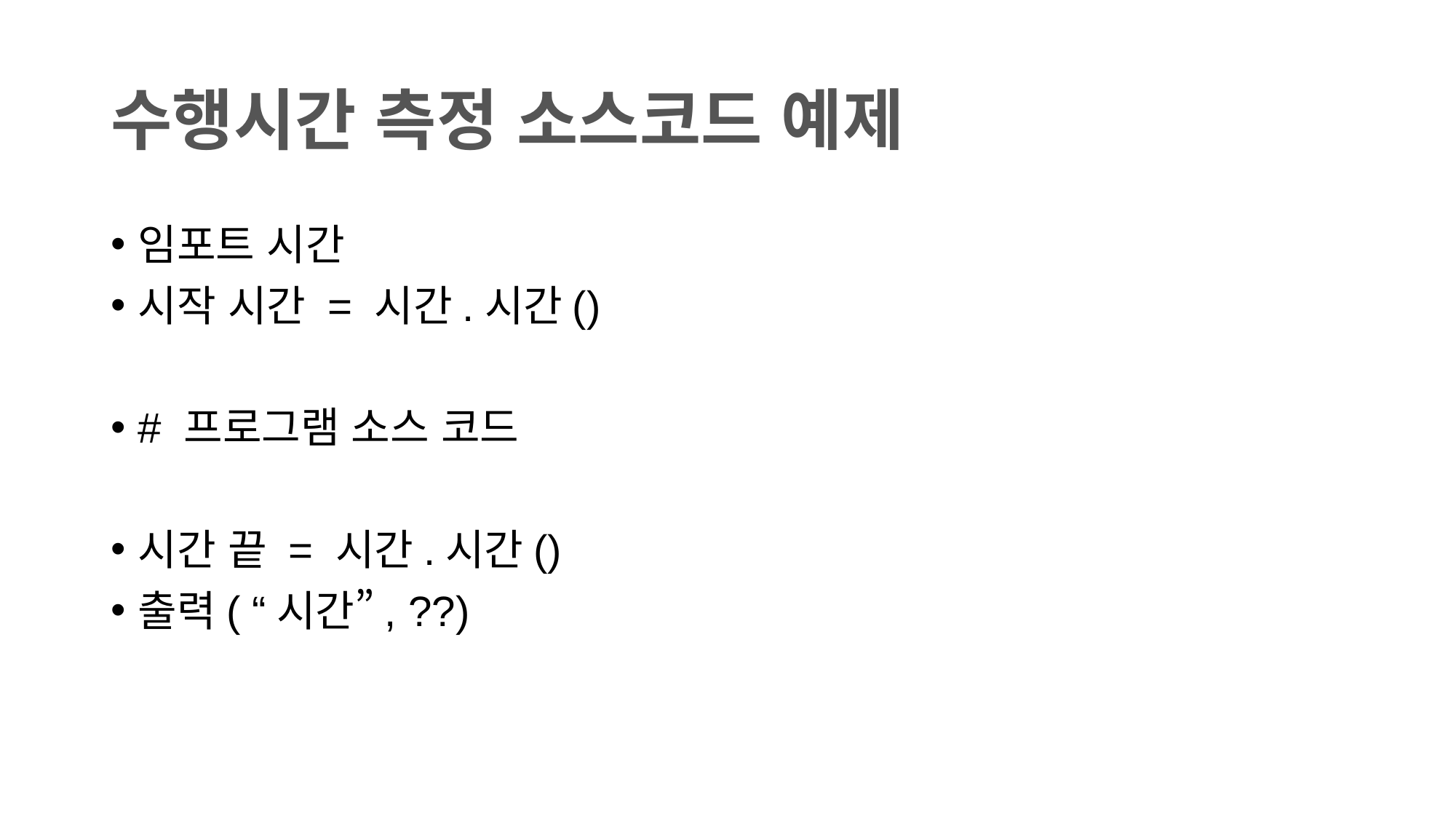

# 수행시간 측정 소스코드 예제
임포트 시간
시작 시간 = 시간.시간()

# 프로그램 소스 코드

시간 끝 = 시간.시간()
출력( “시간”, ??)